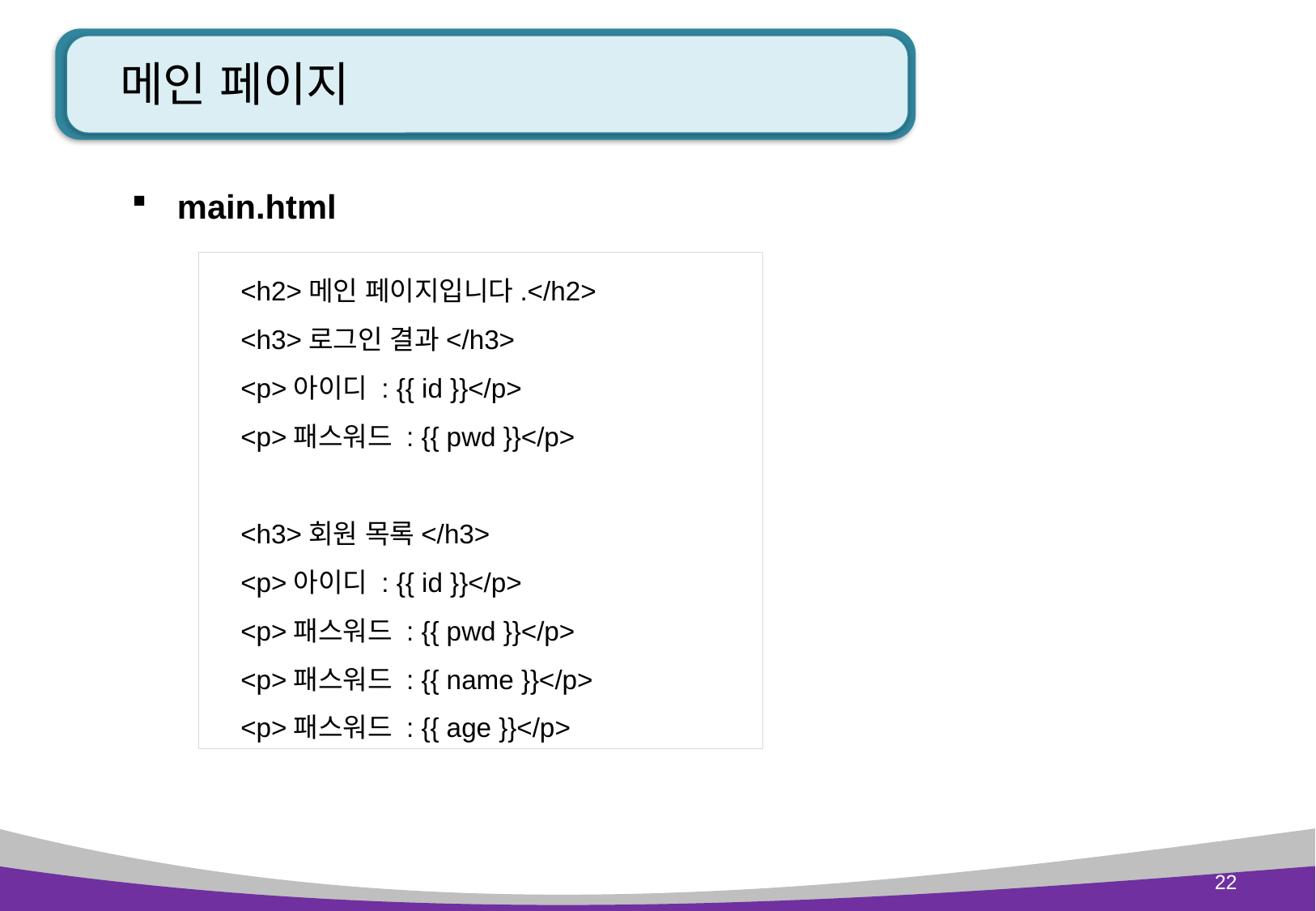

# 메인 페이지
main.html
    <h2>메인 페이지입니다.</h2>
    <h3>로그인 결과</h3>
    <p>아이디 : {{ id }}</p>
    <p>패스워드 : {{ pwd }}</p>

    <h3>회원 목록</h3>
    <p>아이디 : {{ id }}</p>
    <p>패스워드 : {{ pwd }}</p>
    <p>패스워드 : {{ name }}</p>
    <p>패스워드 : {{ age }}</p>
22